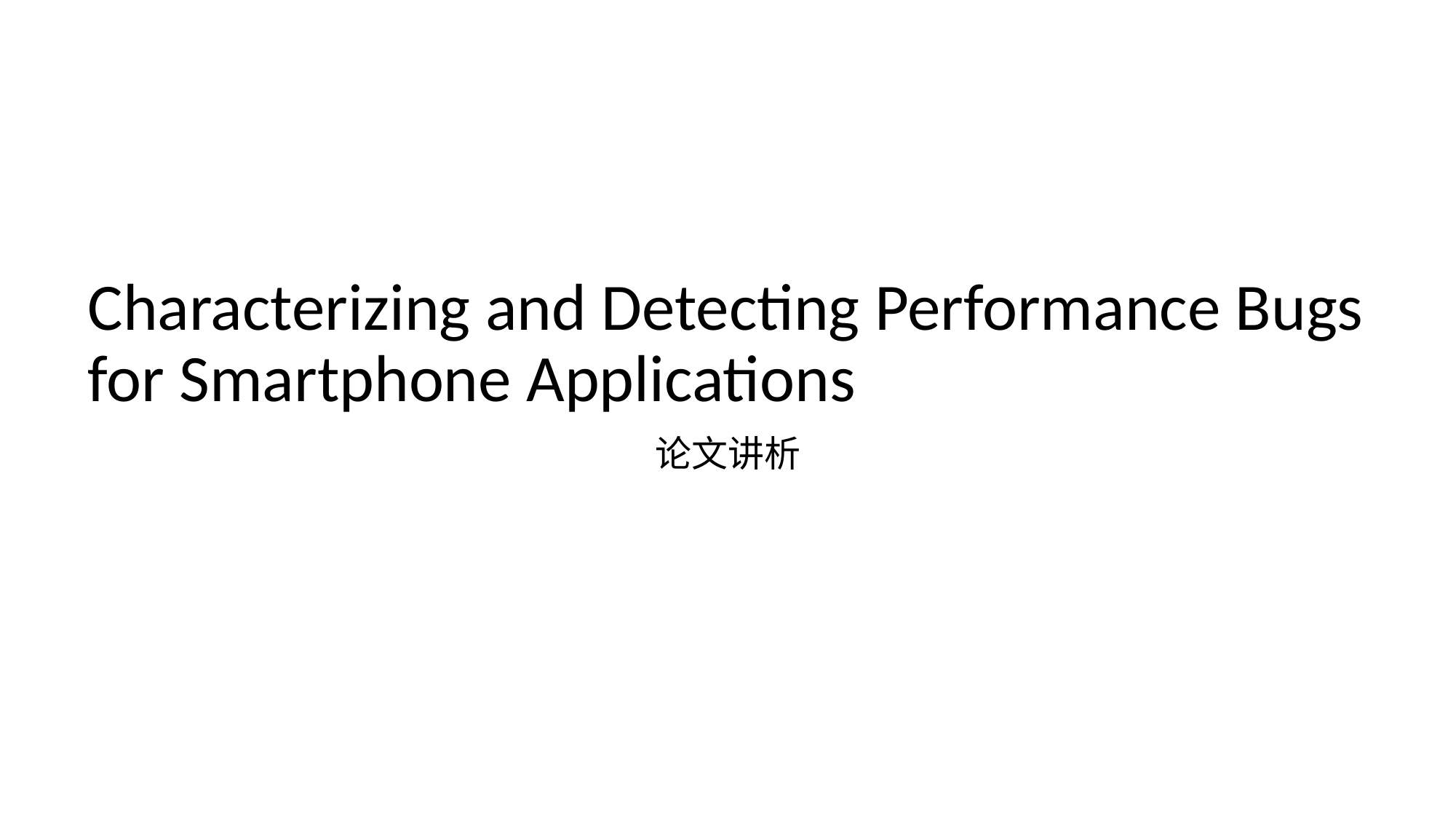

# Characterizing and Detecting Performance Bugs for Smartphone Applications
论文讲析